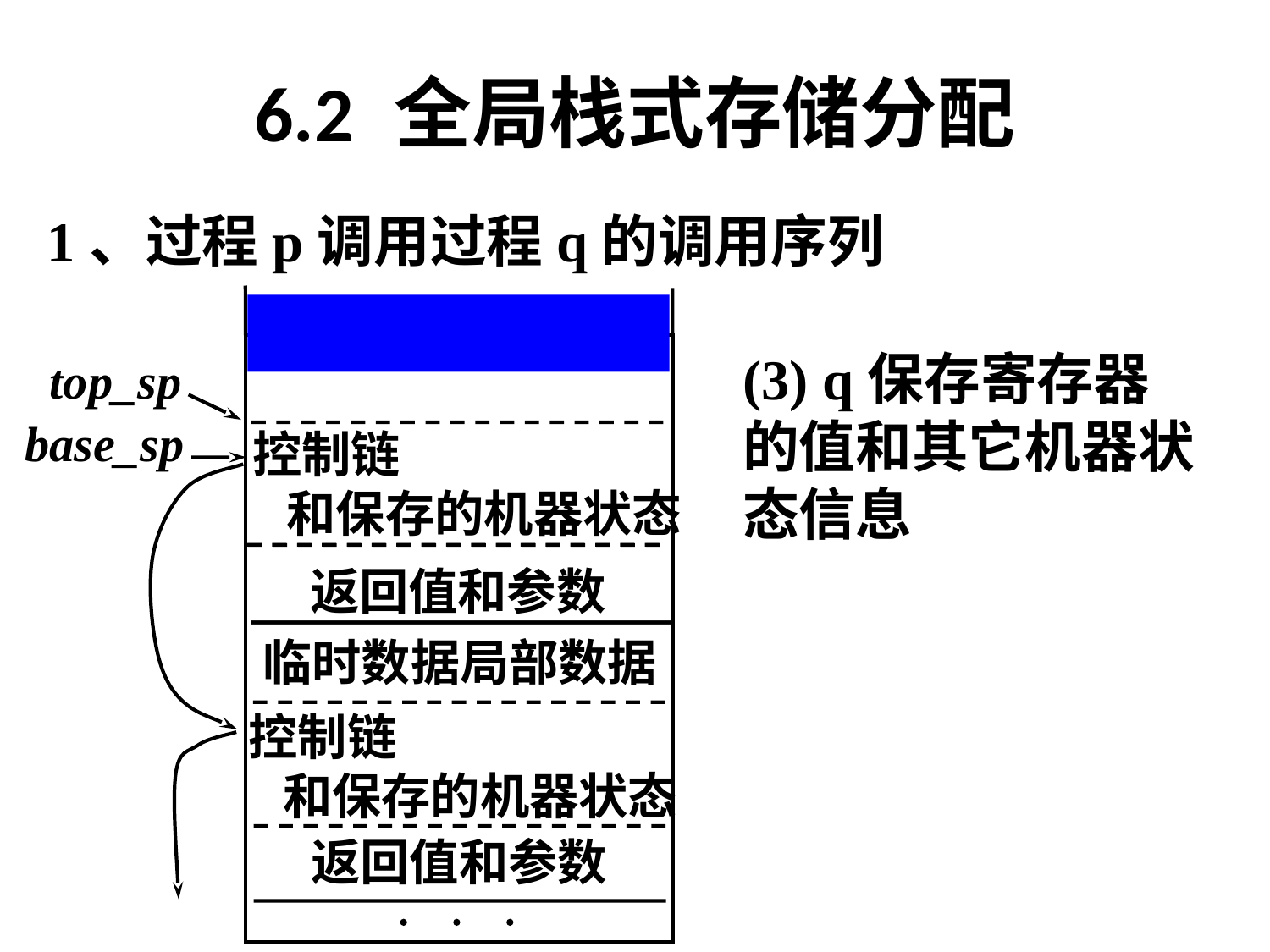

# 6.2 全局栈式存储分配
1、过程p调用过程q的调用序列

top_sp

base_sp
控制链
  和保存的机器状态

返回值和参数
临时数据局部数据

控制链
  和保存的机器状态

返回值和参数

⋅  ⋅  ⋅

(3) q保存寄存器的值和其它机器状态信息